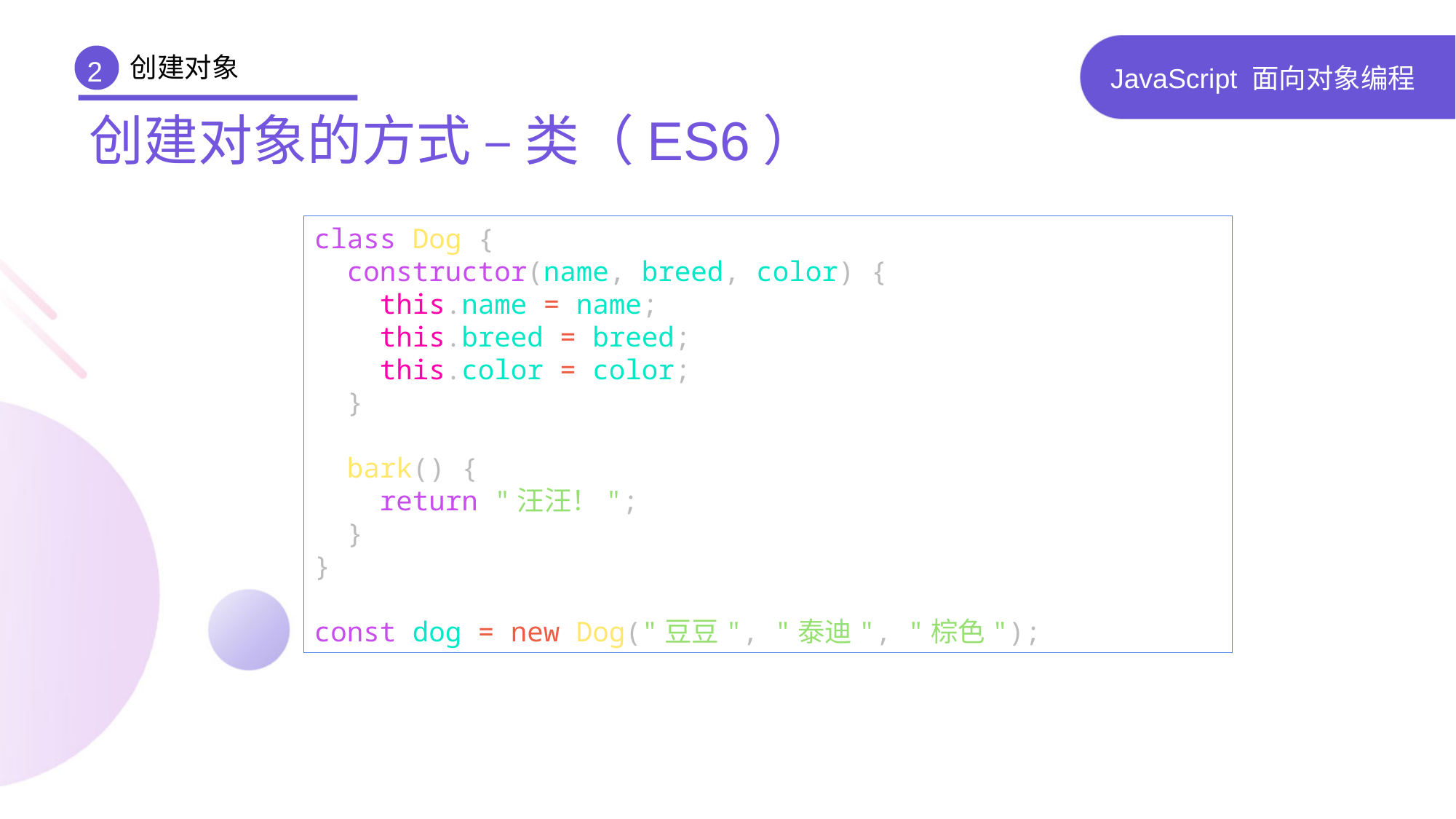

创建对象
2
# JavaScript 面向对象编程
创建对象的方式 – 类（ES6）
class Dog {
  constructor(name, breed, color) {
    this.name = name;
    this.breed = breed;
    this.color = color;
  }
  bark() {
    return "汪汪！";
  }
}
const dog = new Dog("豆豆", "泰迪", "棕色");